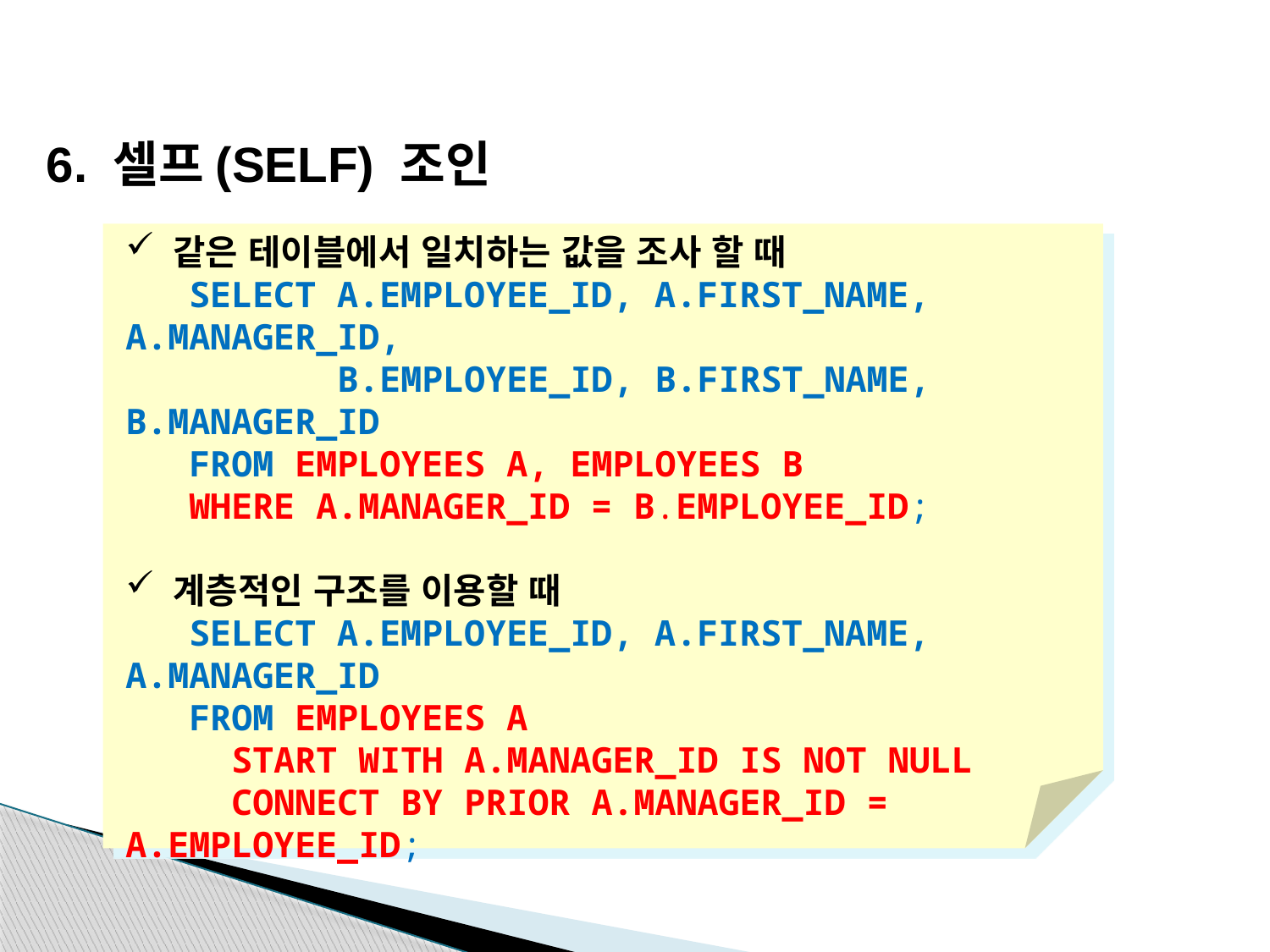

6. 셀프(SELF) 조인
같은 테이블에서 일치하는 값을 조사 할 때
   SELECT A.EMPLOYEE_ID, A.FIRST_NAME, A.MANAGER_ID,
          B.EMPLOYEE_ID, B.FIRST_NAME, B.MANAGER_ID
   FROM EMPLOYEES A, EMPLOYEES B
   WHERE A.MANAGER_ID = B.EMPLOYEE_ID;

계층적인 구조를 이용할 때
   SELECT A.EMPLOYEE_ID, A.FIRST_NAME, A.MANAGER_ID
   FROM EMPLOYEES A
     START WITH A.MANAGER_ID IS NOT NULL
     CONNECT BY PRIOR A.MANAGER_ID = A.EMPLOYEE_ID;